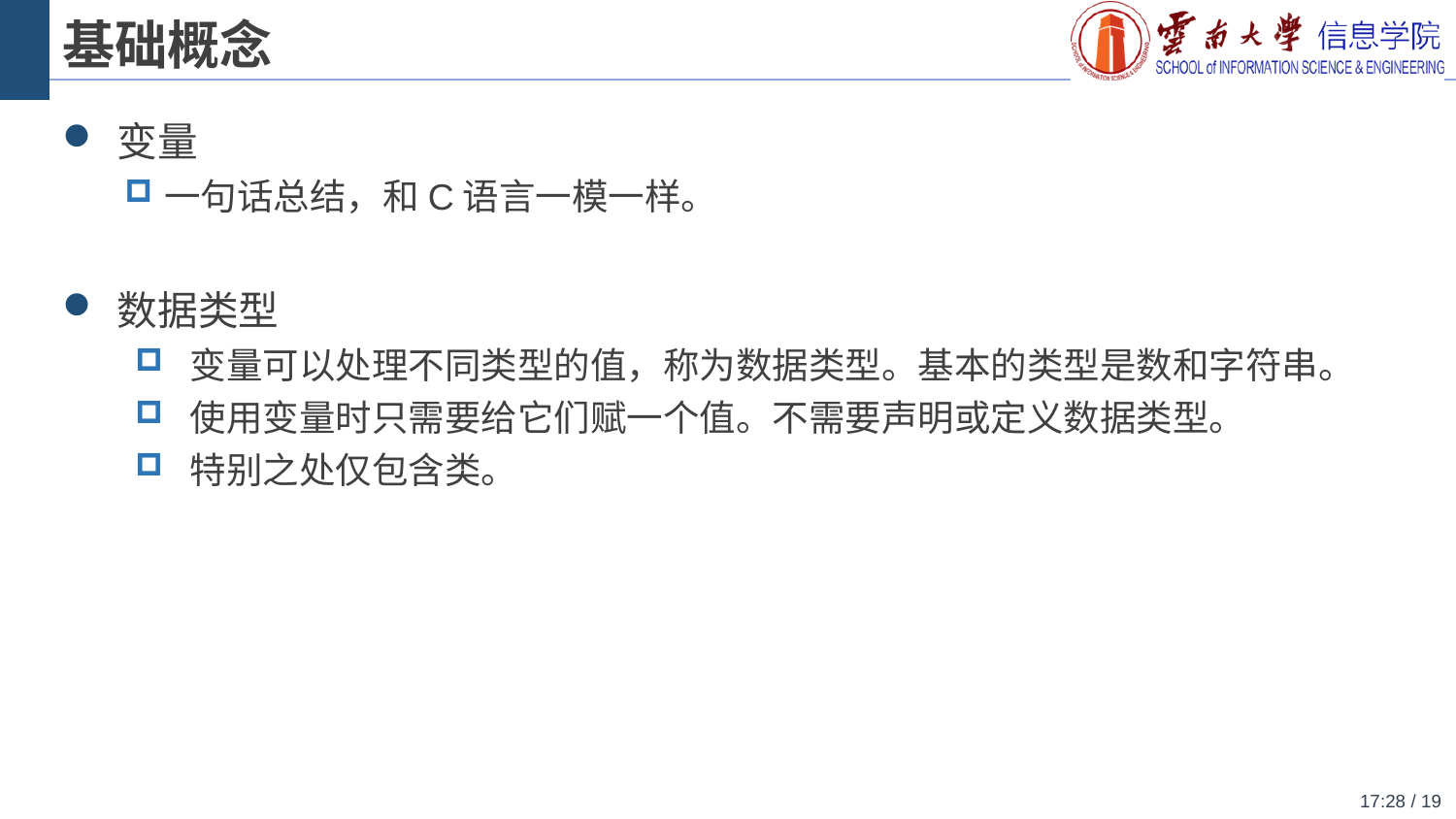

# 基础概念
变量
一句话总结，和C语言一模一样。

数据类型
变量可以处理不同类型的值，称为数据类型。基本的类型是数和字符串。
使用变量时只需要给它们赋一个值。不需要声明或定义数据类型。
特别之处仅包含类。